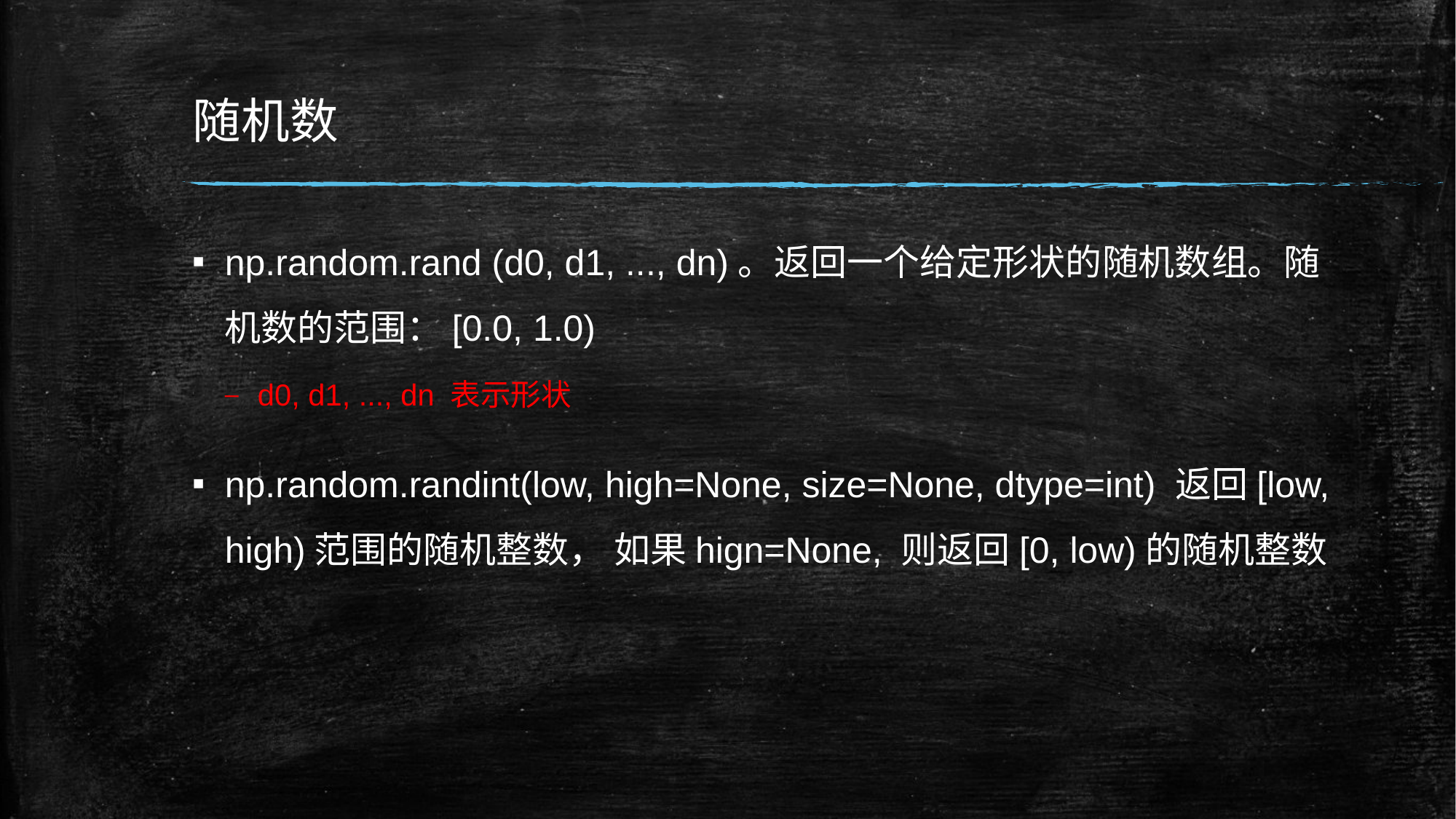

# 随机数
np.random.rand (d0, d1, ..., dn)。返回一个给定形状的随机数组。随机数的范围：[0.0, 1.0)
d0, d1, ..., dn 表示形状
np.random.randint(low, high=None, size=None, dtype=int) 返回[low, high)范围的随机整数， 如果hign=None, 则返回[0, low)的随机整数